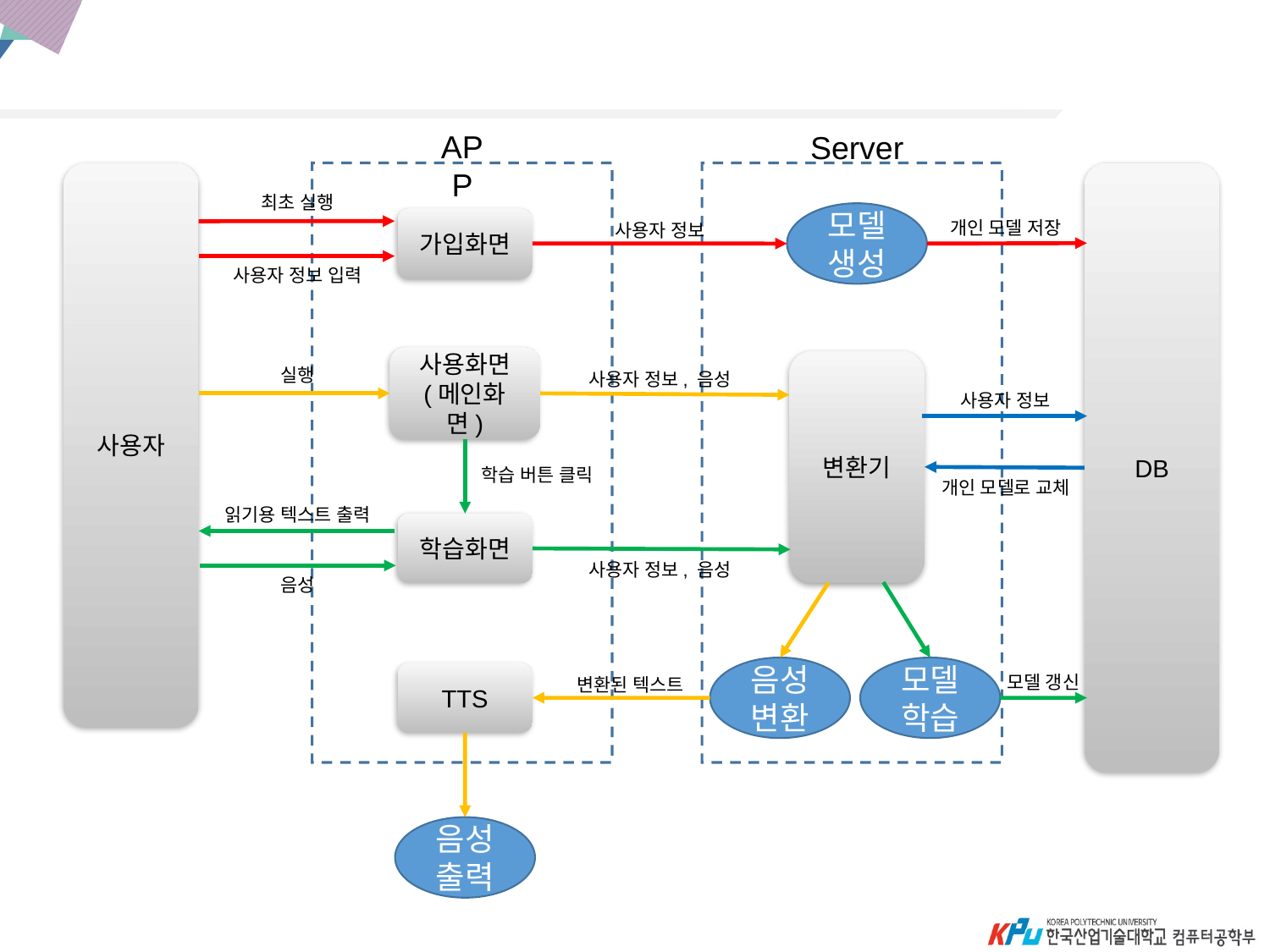

APP
Server
사용자

DB
최초 실행
모델 생성
가입화면
개인 모델 저장
사용자 정보
사용자 정보 입력
사용화면
(메인화면)
변환기
실행
사용자 정보, 음성
사용자 정보
학습 버튼 클릭
개인 모델로 교체
읽기용 텍스트 출력
학습화면
사용자 정보, 음성
음성
음성변환
모델 학습
TTS
모델 갱신
변환된 텍스트
음성
출력